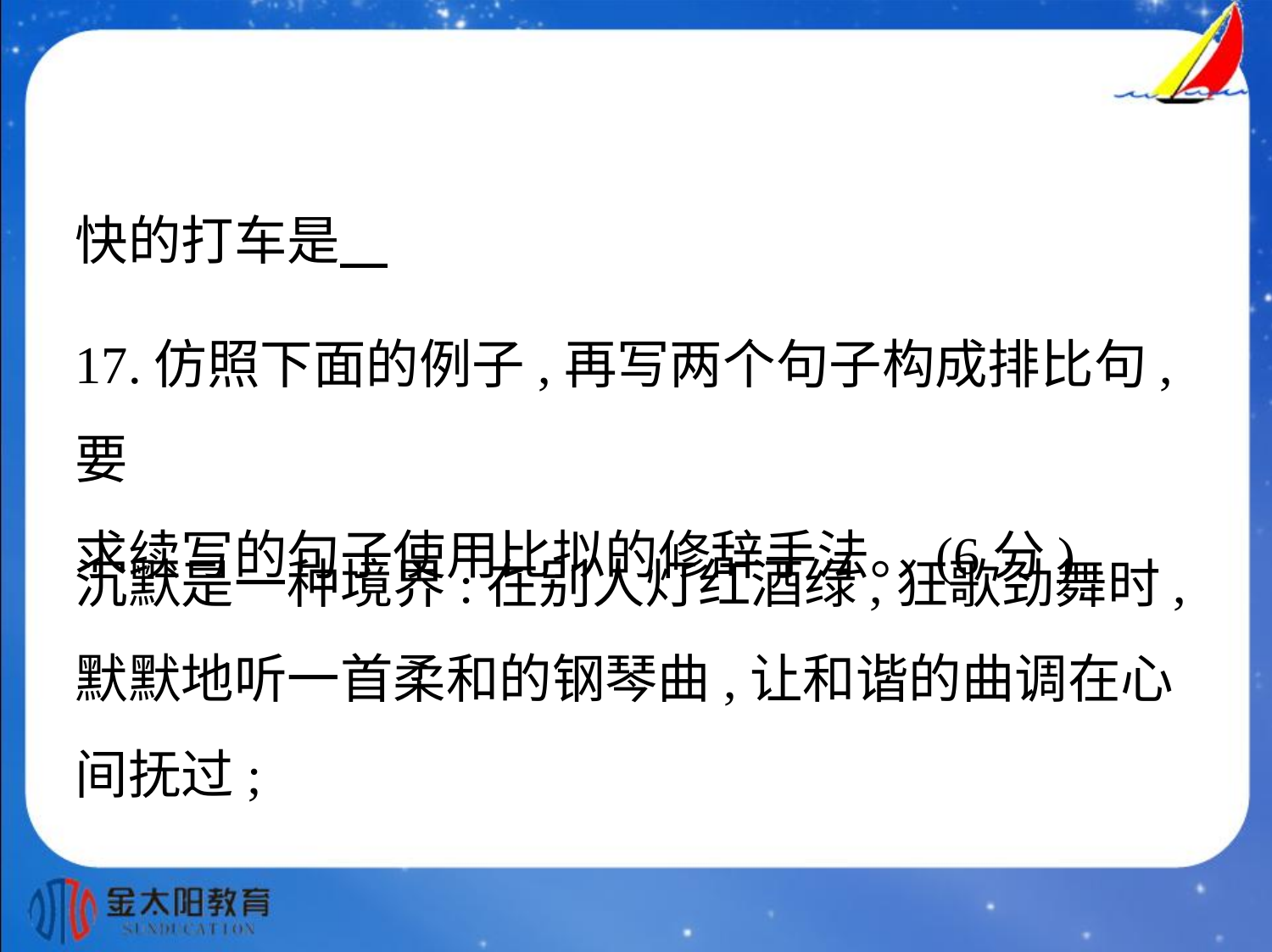

快的打车是
17.仿照下面的例子,再写两个句子构成排比句,要
求续写的句子使用比拟的修辞手法。(6分)
沉默是一种境界:在别人灯红酒绿,狂歌劲舞时,
默默地听一首柔和的钢琴曲,让和谐的曲调在心
间抚过;